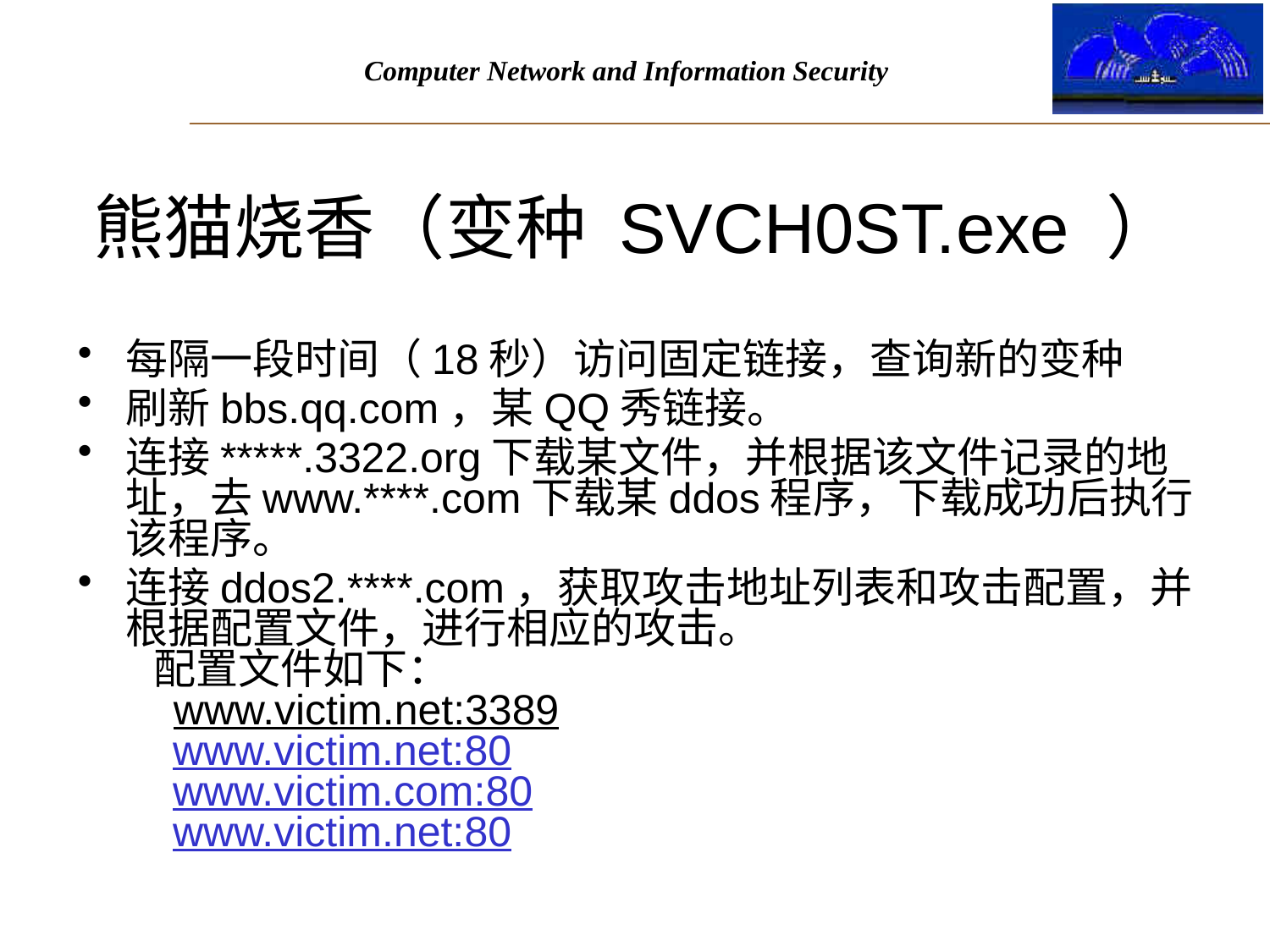

# 熊猫烧香（变种 SVCH0ST.exe ）
每隔一段时间（18秒）访问固定链接，查询新的变种
刷新bbs.qq.com，某QQ秀链接。
连接*****.3322.org下载某文件，并根据该文件记录的地址，去www.****.com下载某ddos程序，下载成功后执行该程序。
连接ddos2.****.com，获取攻击地址列表和攻击配置，并根据配置文件，进行相应的攻击。
   配置文件如下：
    www.victim.net:3389
    www.victim.net:80
    www.victim.com:80
    www.victim.net:80